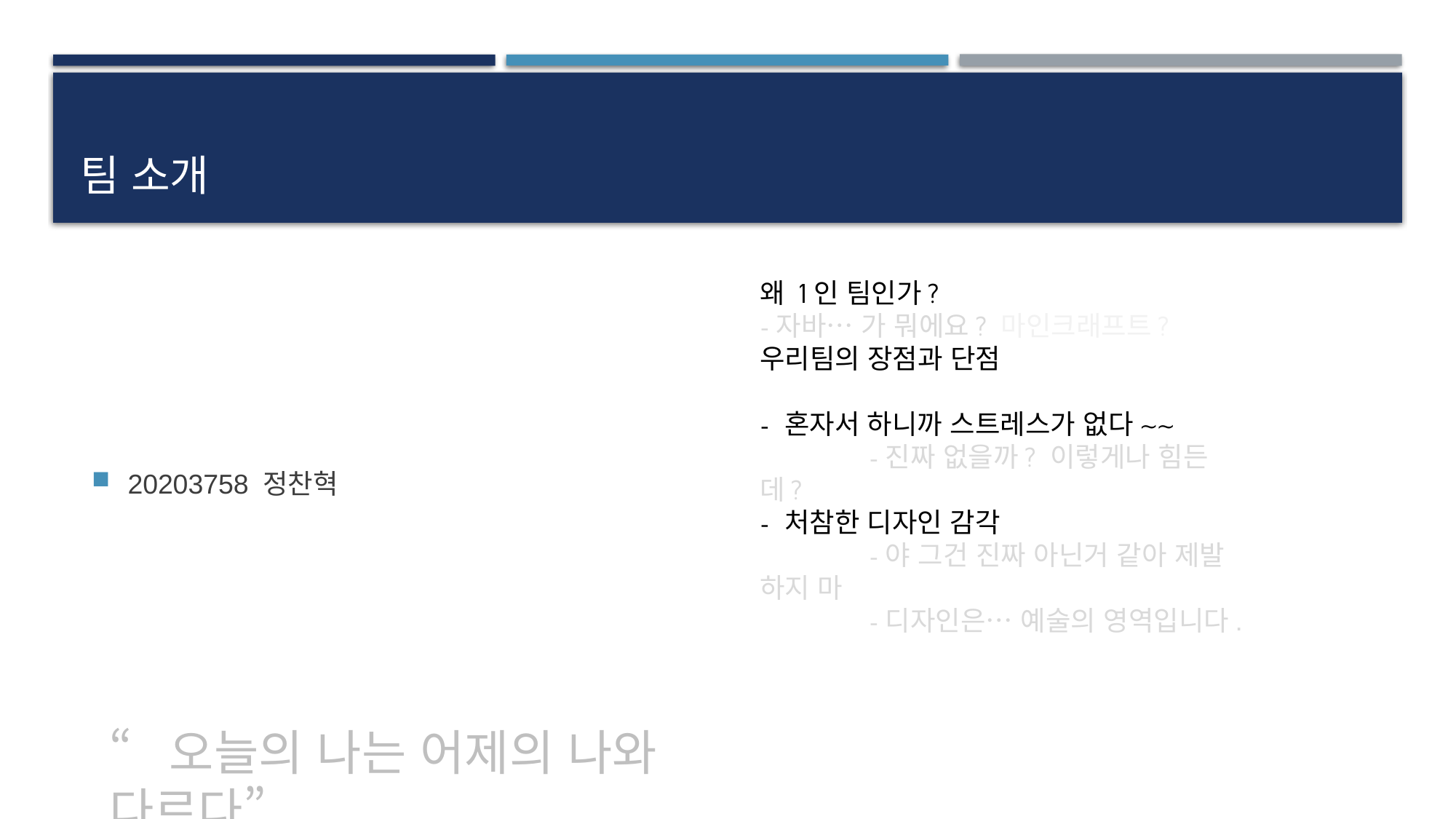

# 팀 소개
20203758 정찬혁
왜 1인 팀인가?
-자바… 가 뭐에요? 마인크래프트?
우리팀의 장점과 단점

- 혼자서 하니까 스트레스가 없다~~
	-진짜 없을까? 이렇게나 힘든데?
- 처참한 디자인 감각
	-야 그건 진짜 아닌거 같아 제발 하지 마
	-디자인은… 예술의 영역입니다.

“오늘의 나는 어제의 나와 다르다”